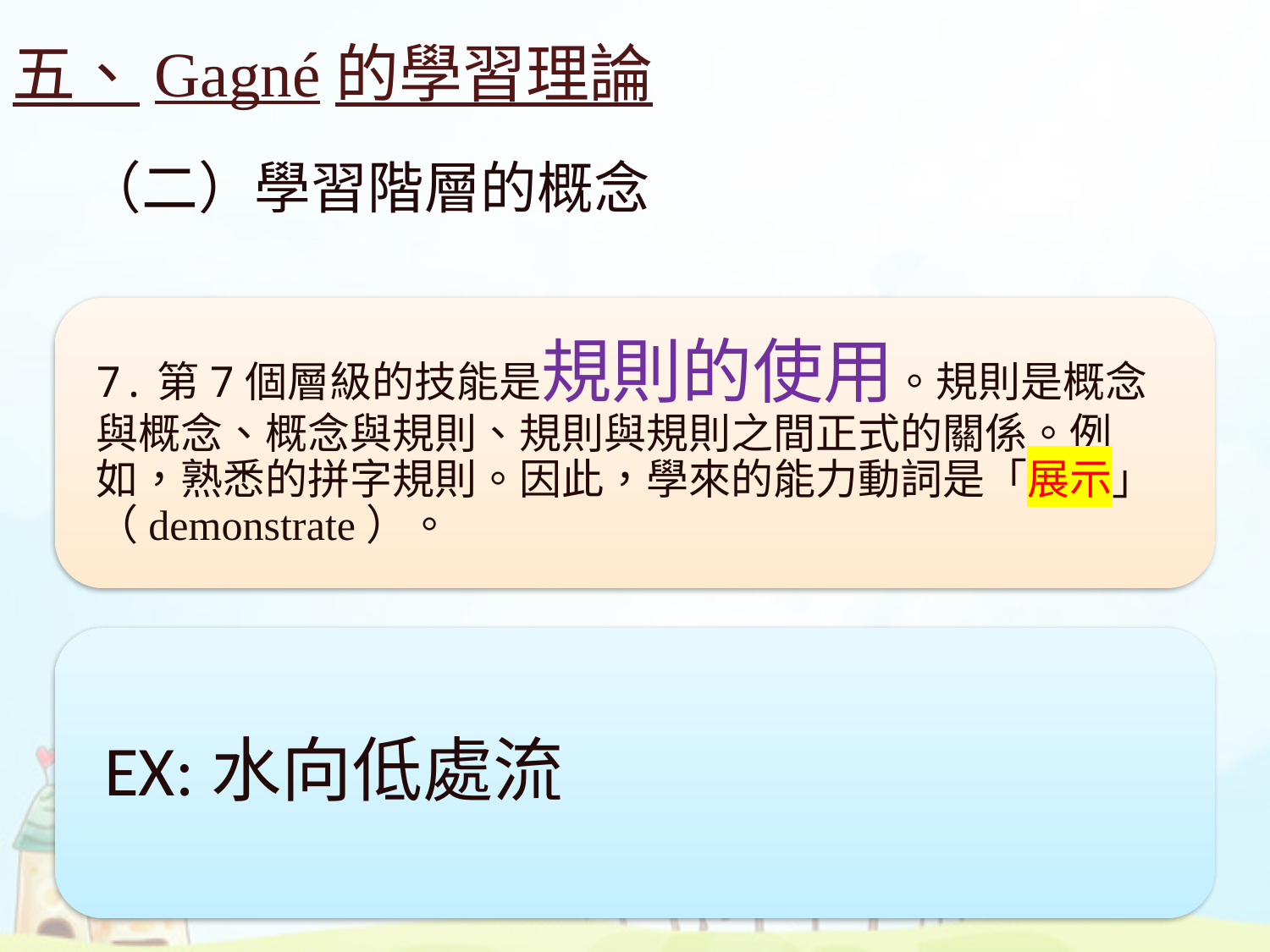

五、Gagné的學習理論
（二）學習階層的概念
7.第7個層級的技能是規則的使用。規則是概念與概念、概念與規則、規則與規則之間正式的關係。例如，熟悉的拼字規則。因此，學來的能力動詞是「展示」（demonstrate）。
EX:水向低處流